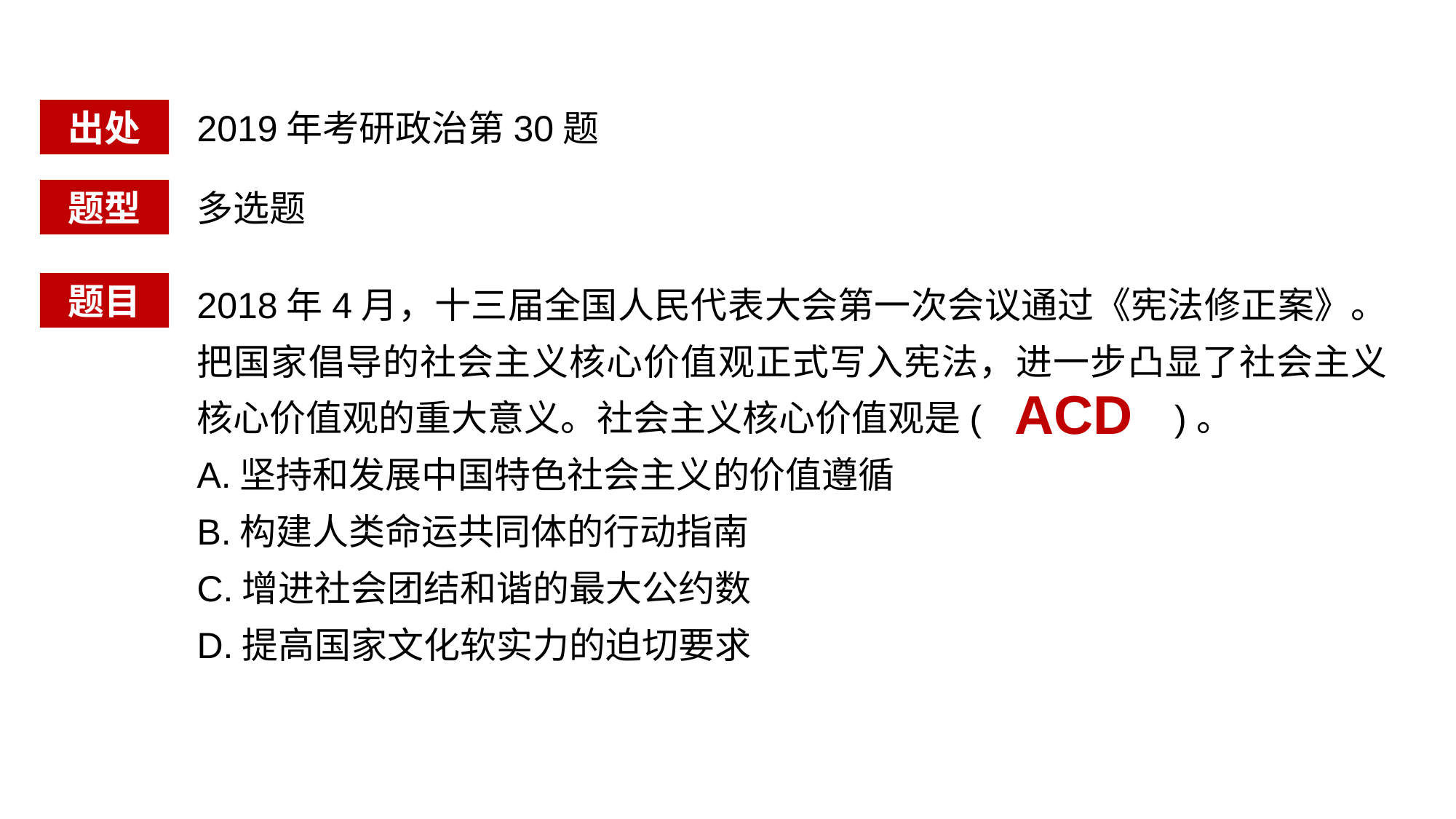

出处
2019年考研政治第30题
题型
多选题
2018年4月，十三届全国人民代表大会第一次会议通过《宪法修正案》。把国家倡导的社会主义核心价值观正式写入宪法，进一步凸显了社会主义核心价值观的重大意义。社会主义核心价值观是(                   )。
A.坚持和发展中国特色社会主义的价值遵循
B.构建人类命运共同体的行动指南
C.增进社会团结和谐的最大公约数
D.提高国家文化软实力的迫切要求
题目
ACD